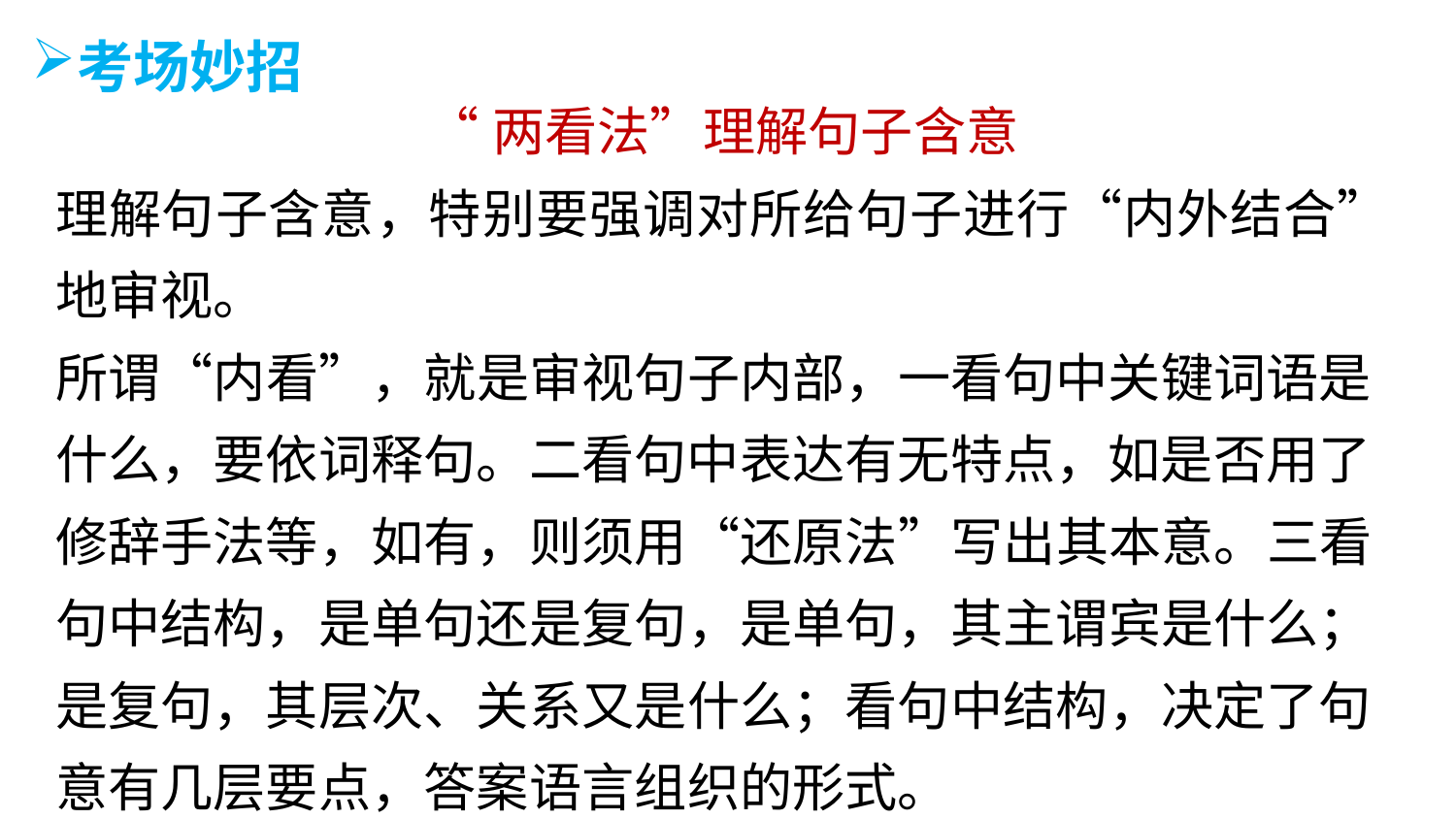

考场妙招
“两看法”理解句子含意
理解句子含意，特别要强调对所给句子进行“内外结合”地审视。
所谓“内看”，就是审视句子内部，一看句中关键词语是什么，要依词释句。二看句中表达有无特点，如是否用了修辞手法等，如有，则须用“还原法”写出其本意。三看句中结构，是单句还是复句，是单句，其主谓宾是什么；是复句，其层次、关系又是什么；看句中结构，决定了句意有几层要点，答案语言组织的形式。